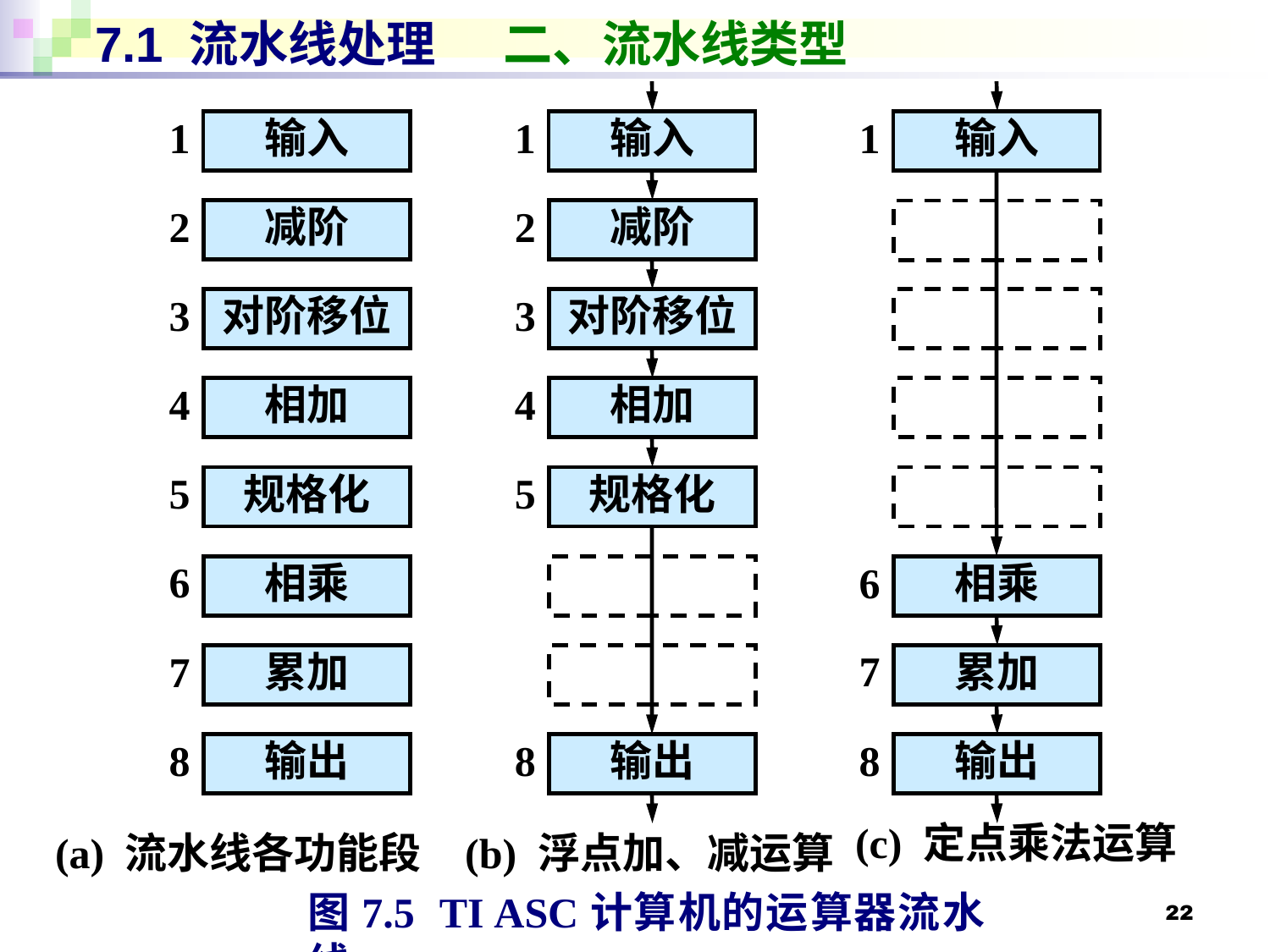

# 7.1 流水线处理      二、流水线类型

1
1
1
输入
输入
输入

2
减阶
减阶
2

3
对阶移位
对阶移位

3

4
4
相加
相加

5
5
规格化
规格化

6
相乘

6
相乘

7
7
累加

累加

8
8
8
输出
输出
输出

(c) 定点乘法运算
(a) 流水线各功能段
(b) 浮点加、减运算
22
图7.5  TI ASC计算机的运算器流水线